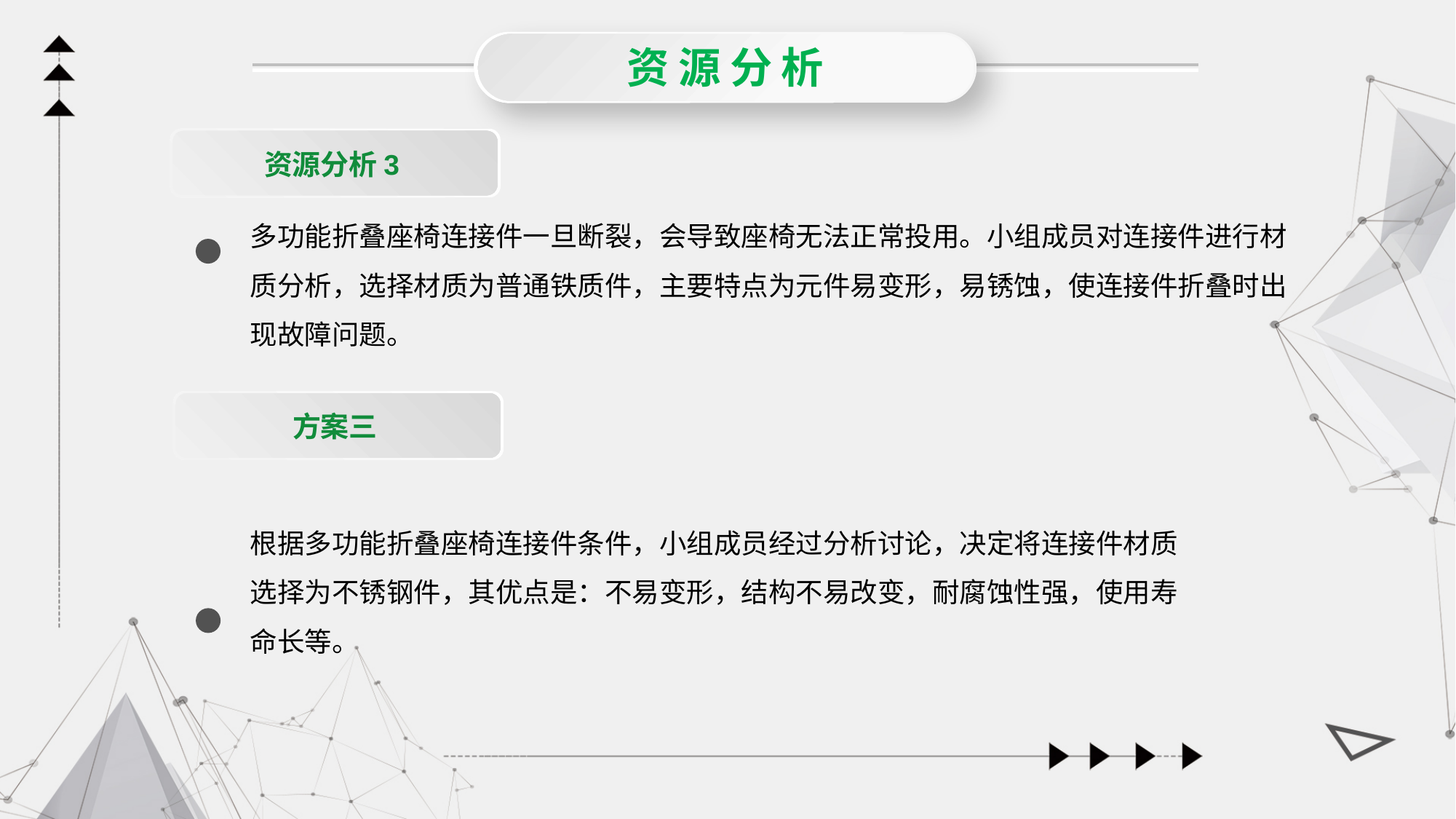

资源分析

资源分析3
多功能折叠座椅连接件一旦断裂，会导致座椅无法正常投用。小组成员对连接件进行材质分析，选择材质为普通铁质件，主要特点为元件易变形，易锈蚀，使连接件折叠时出现故障问题。

方案三
根据多功能折叠座椅连接件条件，小组成员经过分析讨论，决定将连接件材质选择为不锈钢件，其优点是：不易变形，结构不易改变，耐腐蚀性强，使用寿命长等。